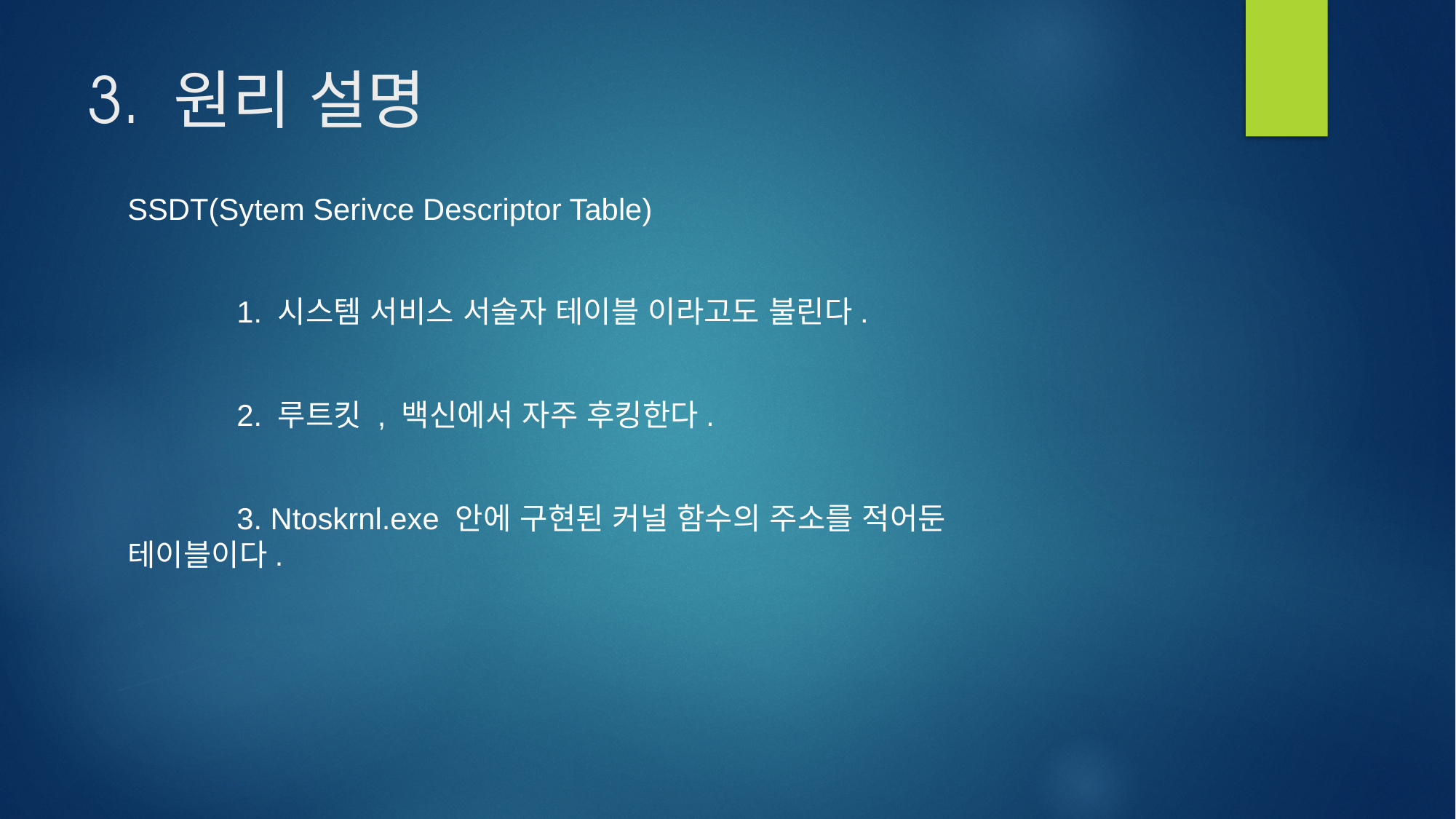

3. 원리 설명
SSDT(Sytem Serivce Descriptor Table)

	1. 시스템 서비스 서술자 테이블 이라고도 불린다.

	2. 루트킷 , 백신에서 자주 후킹한다.

	3. Ntoskrnl.exe 안에 구현된 커널 함수의 주소를 적어둔 테이블이다.